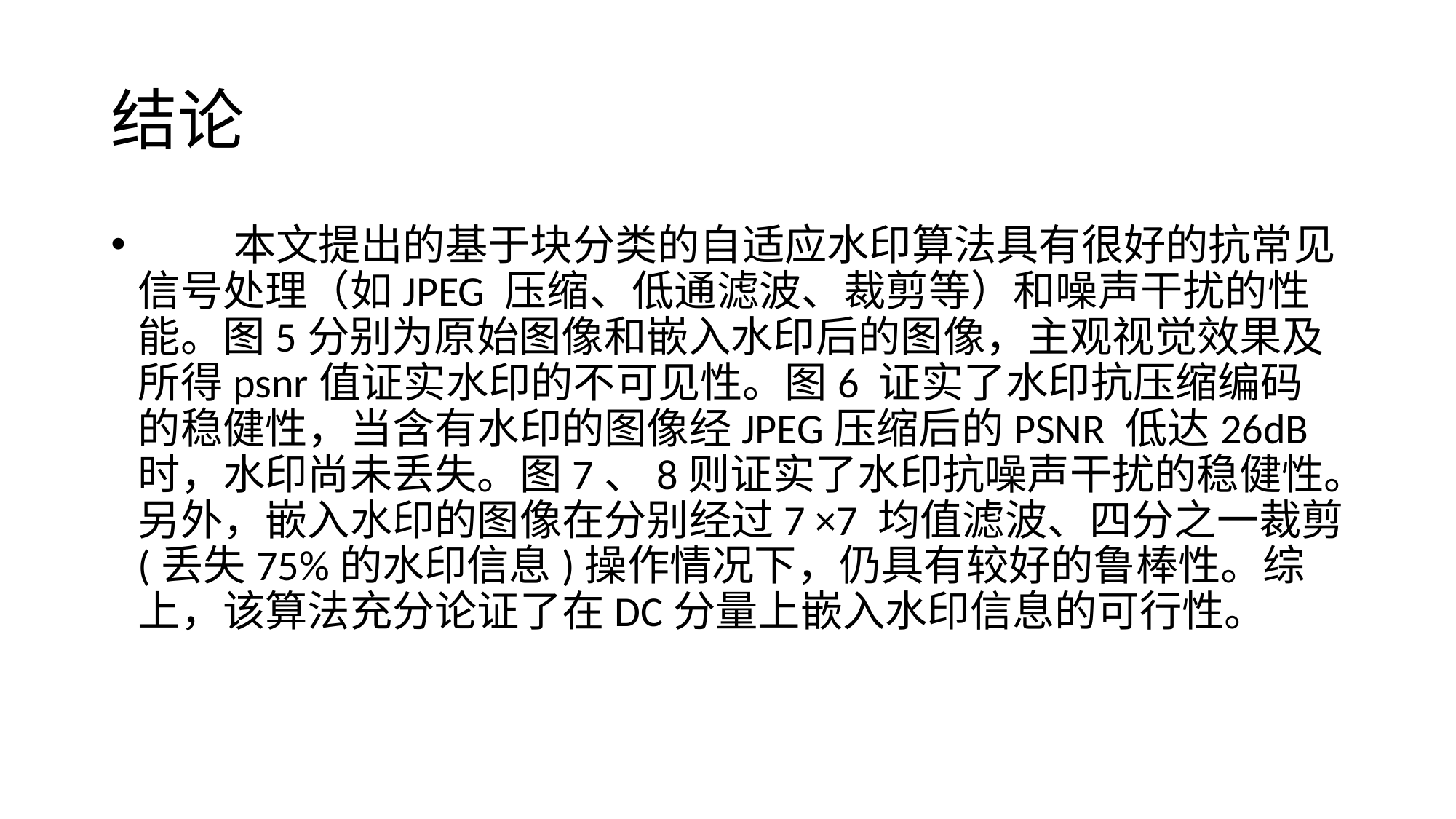

# 结论
         本文提出的基于块分类的自适应水印算法具有很好的抗常见信号处理（如JPEG 压缩、低通滤波、裁剪等）和噪声干扰的性能。图5分别为原始图像和嵌入水印后的图像，主观视觉效果及所得psnr值证实水印的不可见性。图6 证实了水印抗压缩编码的稳健性，当含有水印的图像经JPEG压缩后的PSNR 低达26dB 时，水印尚未丢失。图7、8则证实了水印抗噪声干扰的稳健性。另外，嵌入水印的图像在分别经过7 ×7 均值滤波、四分之一裁剪(丢失75%的水印信息)操作情况下，仍具有较好的鲁棒性。综上，该算法充分论证了在DC分量上嵌入水印信息的可行性。